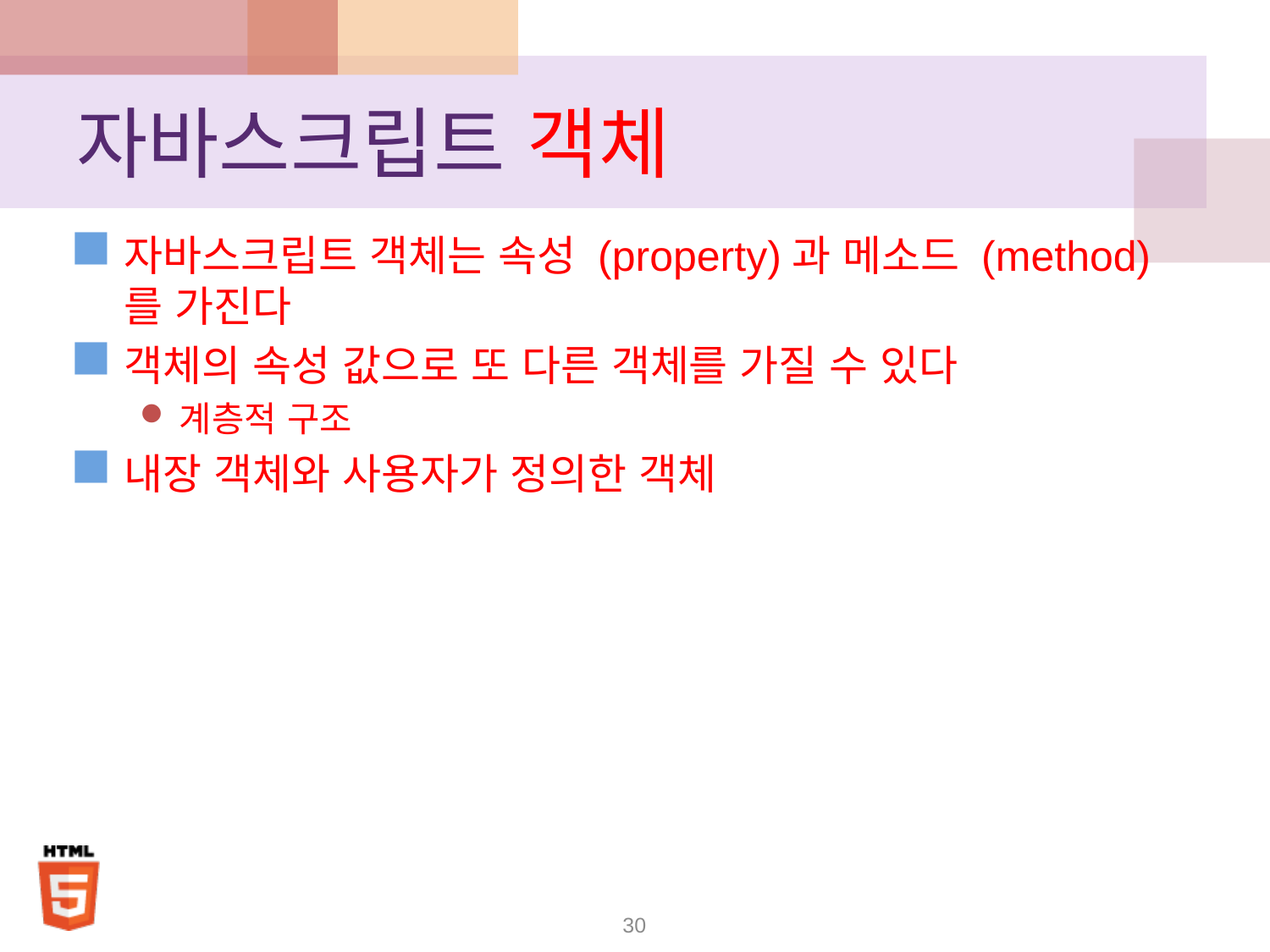

# 자바스크립트 객체
자바스크립트 객체는 속성 (property)과 메소드 (method)를 가진다
객체의 속성 값으로 또 다른 객체를 가질 수 있다
계층적 구조
내장 객체와 사용자가 정의한 객체
30